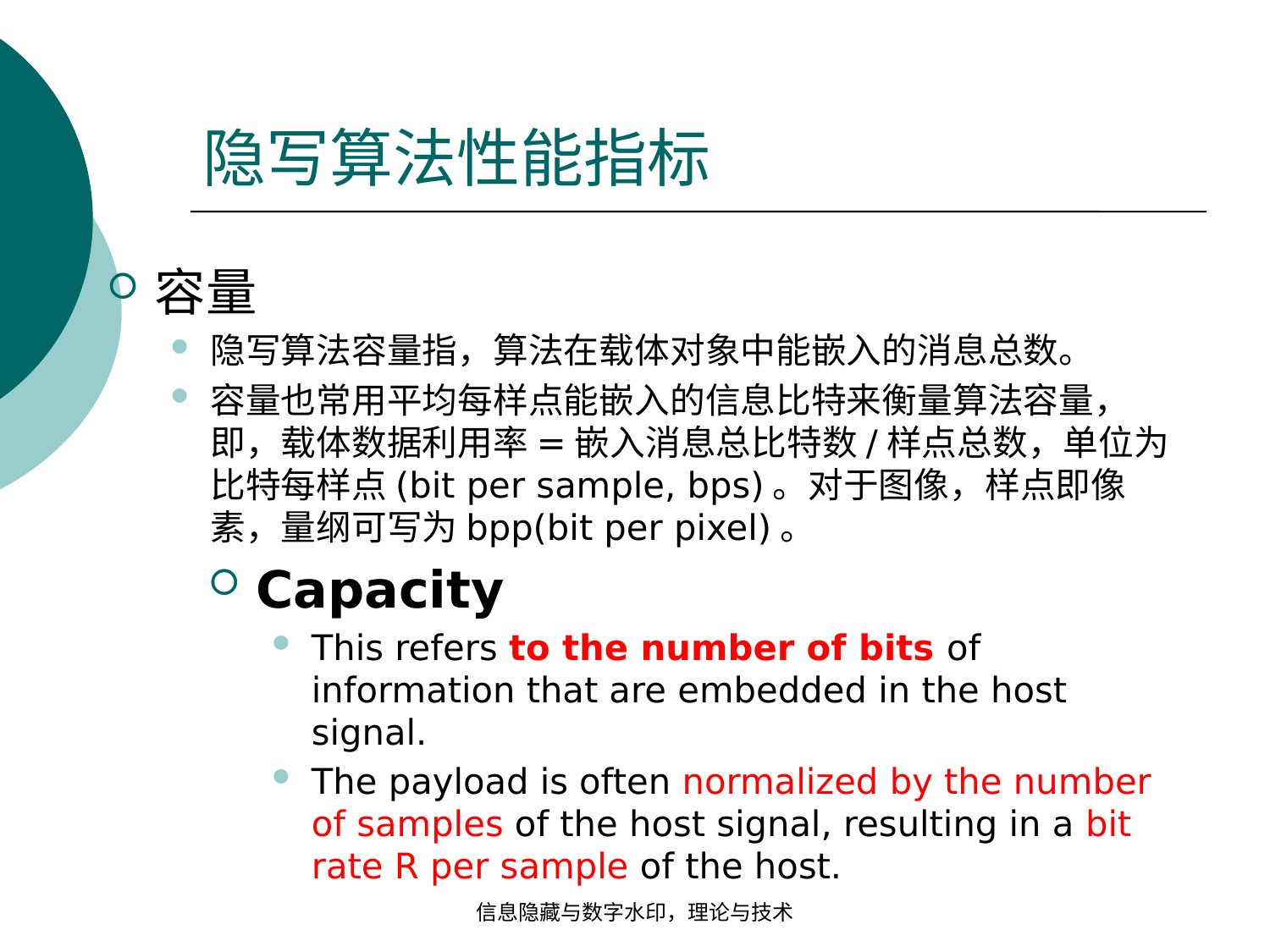

# 隐写算法性能指标
容量
隐写算法容量指，算法在载体对象中能嵌入的消息总数。
容量也常用平均每样点能嵌入的信息比特来衡量算法容量，即，载体数据利用率=嵌入消息总比特数/样点总数，单位为比特每样点(bit per sample, bps)。对于图像，样点即像素，量纲可写为bpp(bit per pixel)。
Capacity
This refers to the number of bits of information that are embedded in the host signal.
The payload is often normalized by the number of samples of the host signal, resulting in a bit rate R per sample of the host.

信息隐藏与数字水印，理论与技术
16